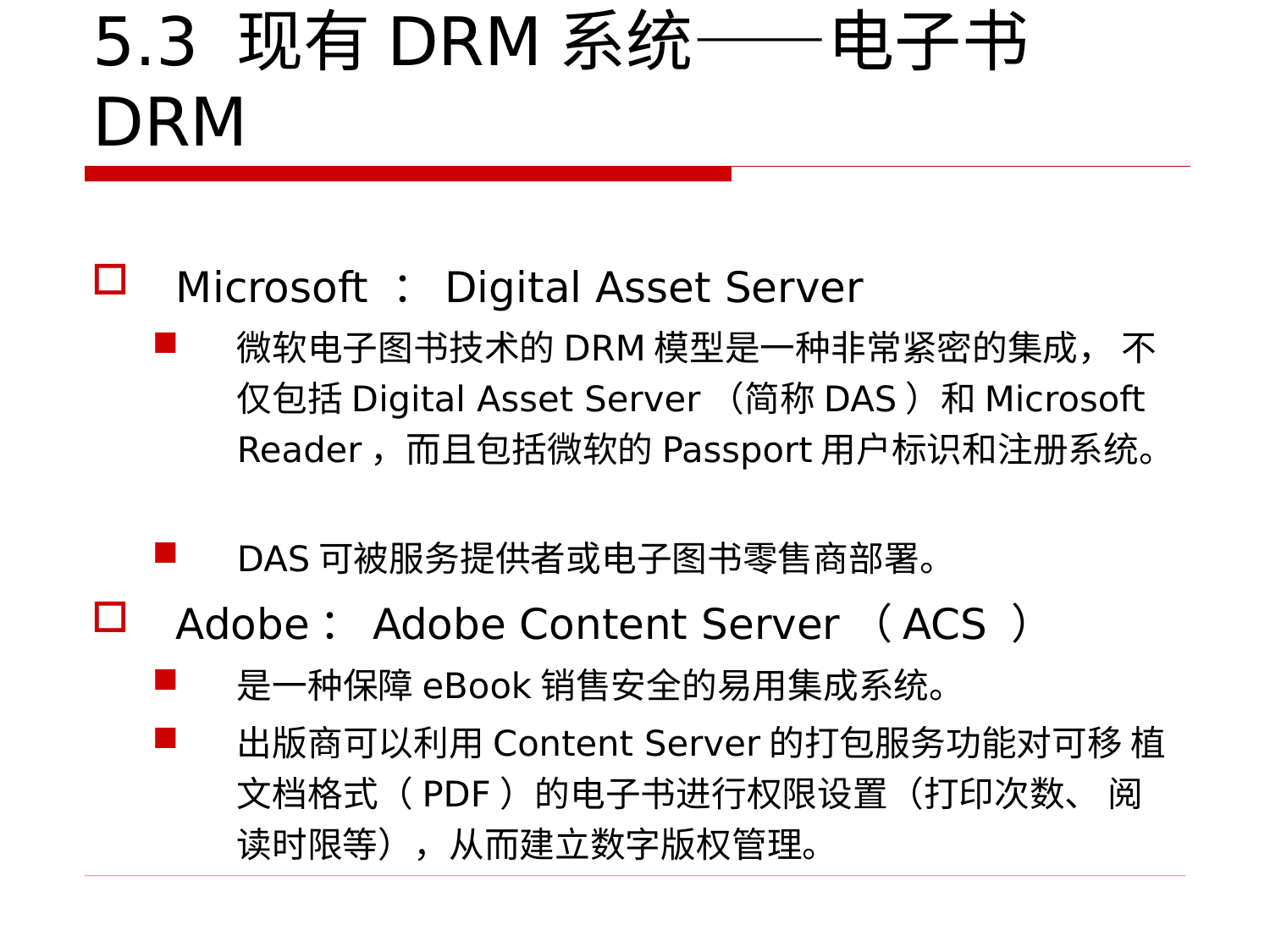

# 5.3 现有DRM系统——电子书DRM
Microsoft ：Digital Asset Server
微软电子图书技术的DRM模型是一种非常紧密的集成， 不仅包括Digital Asset Server（简称DAS）和Microsoft Reader，而且包括微软的Passport用户标识和注册系统。
DAS可被服务提供者或电子图书零售商部署。
Adobe：Adobe Content Server（ACS ）
是一种保障eBook销售安全的易用集成系统。
出版商可以利用Content Server的打包服务功能对可移 植文档格式（PDF）的电子书进行权限设置（打印次数、 阅读时限等），从而建立数字版权管理。